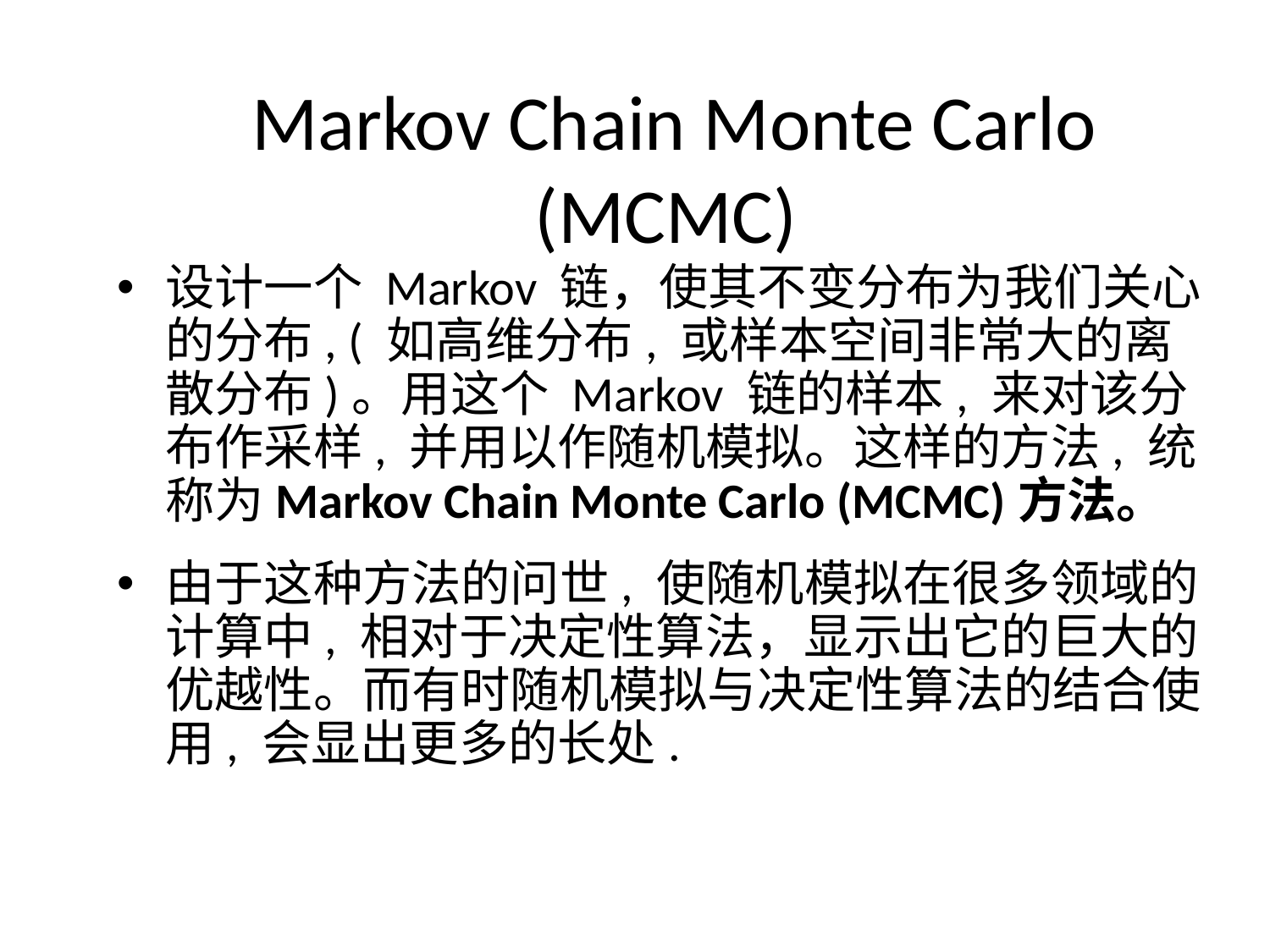

# Markov Chain Monte Carlo (MCMC)
设计一个 Markov 链，使其不变分布为我们关心的分布, ( 如高维分布, 或样本空间非常大的离散分布)。用这个 Markov 链的样本, 来对该分布作采样, 并用以作随机模拟。这样的方法, 统称为Markov Chain Monte Carlo (MCMC)方法。

由于这种方法的问世, 使随机模拟在很多领域的计算中, 相对于决定性算法，显示出它的巨大的优越性。而有时随机模拟与决定性算法的结合使用, 会显出更多的长处.